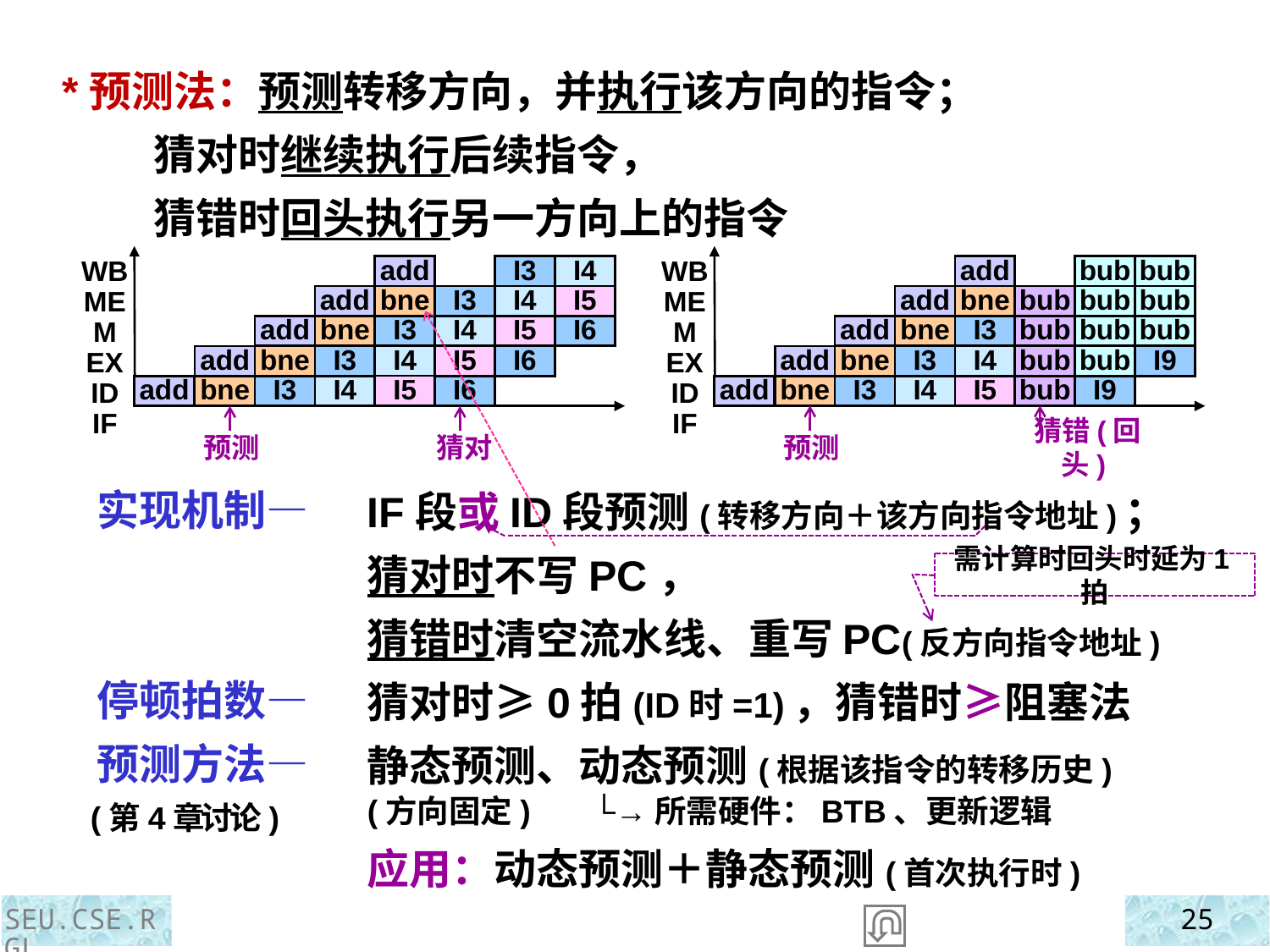

*预测法：预测转移方向，并执行该方向的指令；
           猜对时继续执行后续指令，
           猜错时回头执行另一方向上的指令
WB
MEM
EX
ID
IF
add
bub
bub
add
bne
bub
bub
bub
bub
add
I3
bne
bub
bub
add
bne
I3
I4
bub
bub
I9
bne
I3
I4
bub
I9
add
I5
预测
猜错(回头)
WB
MEM
EX
ID
IF
add
I3
I4
add
I3
I4
I5
bne
add
I3
I4
I5
I6
bne
add
bne
I3
I4
I5
I6
I5
I6
bne
I3
I4
add
预测
猜对
     实现机制—

     停顿拍数—
     预测方法—
         (第4章讨论)
IF段或ID段预测(转移方向＋该方向指令地址)；
猜对时不写PC，
猜错时清空流水线、重写PC(反方向指令地址)
猜对时≥0拍(ID时=1)，猜错时≥阻塞法
静态预测、动态预测(根据该指令的转移历史)
(方向固定)       └→所需硬件：BTB、更新逻辑
应用：动态预测＋静态预测(首次执行时)
需计算时回头时延为1拍
SEU.CSE.RGL
25